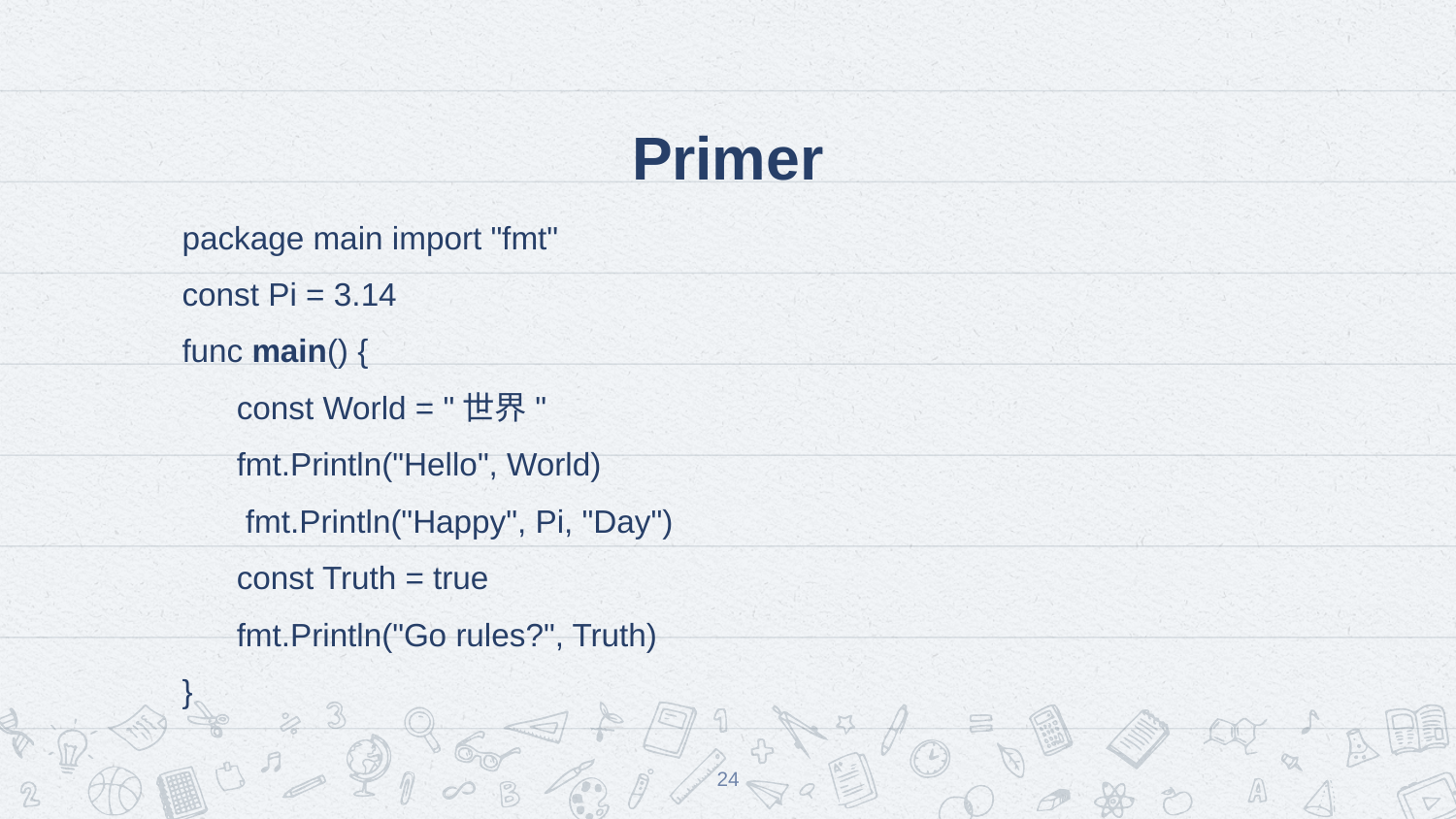

# Primer
package main import "fmt"
const Pi = 3.14
func main() {
 	const World = "世界"
	fmt.Println("Hello", World)
	 fmt.Println("Happy", Pi, "Day")
	const Truth = true
	fmt.Println("Go rules?", Truth)
}
24